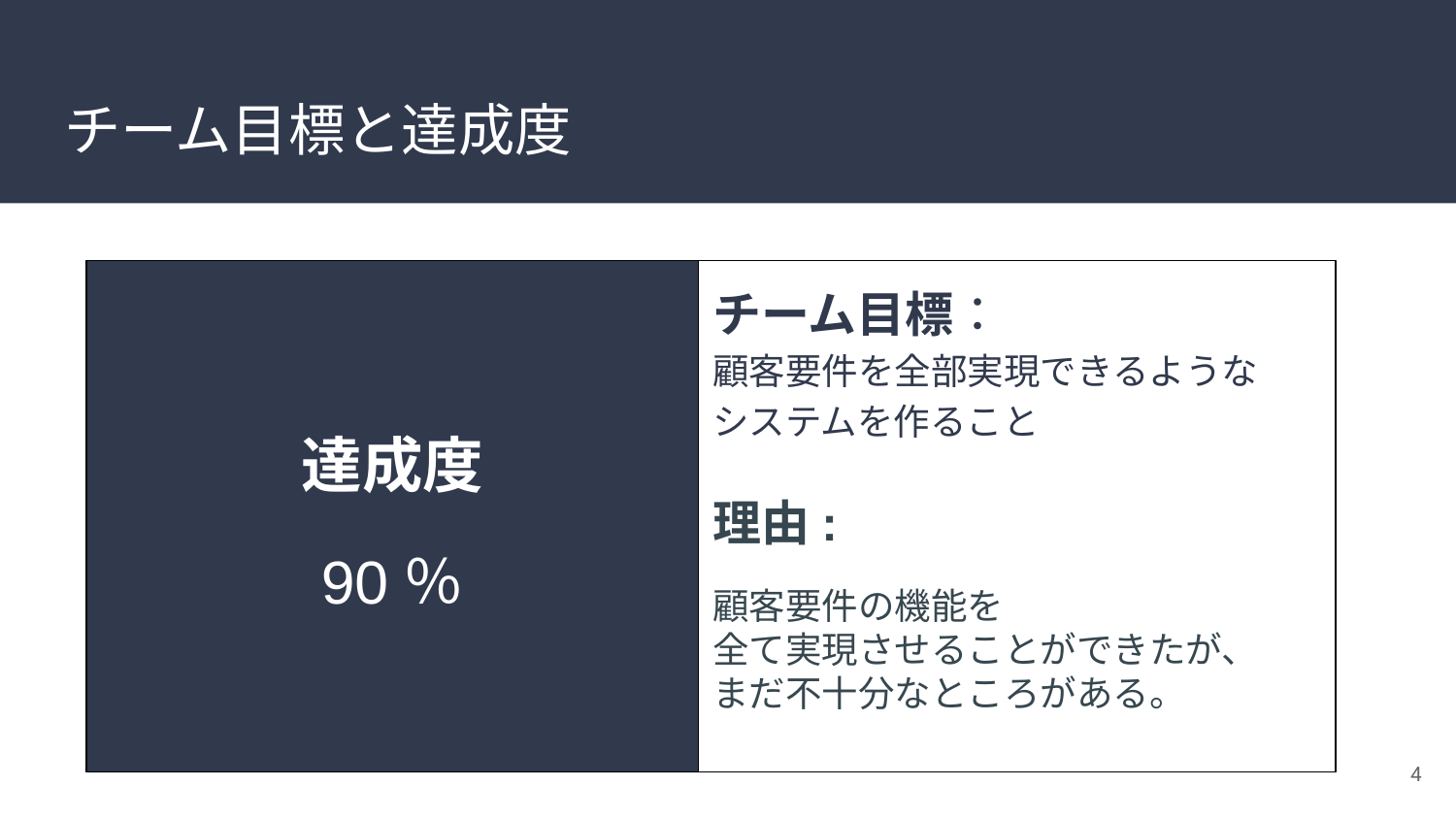

# チーム目標と達成度
達成度
90％
チーム目標：
顧客要件を全部実現できるような
システムを作ること

理由:
顧客要件の機能を                            全て実現させることができたが、
まだ不十分なところがある。

4